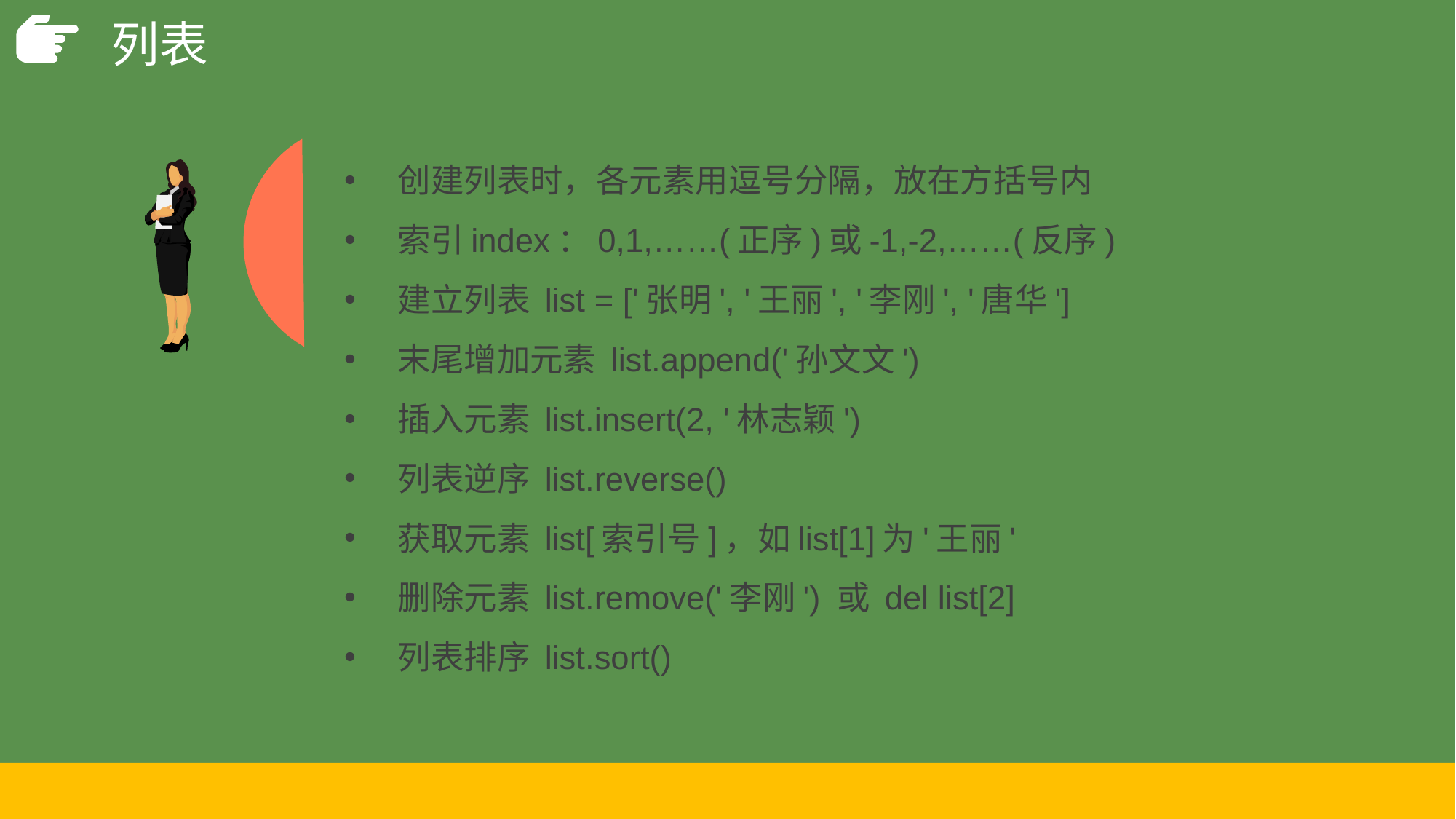

# 列表

创建列表时，各元素用逗号分隔，放在方括号内
索引index：0,1,……(正序)或-1,-2,……(反序)
建立列表 list = ['张明', '王丽', '李刚', '唐华']
末尾增加元素 list.append('孙文文')
插入元素 list.insert(2, '林志颖')
列表逆序 list.reverse()
获取元素 list[索引号]，如list[1]为'王丽'
删除元素 list.remove('李刚') 或 del list[2]
列表排序 list.sort()